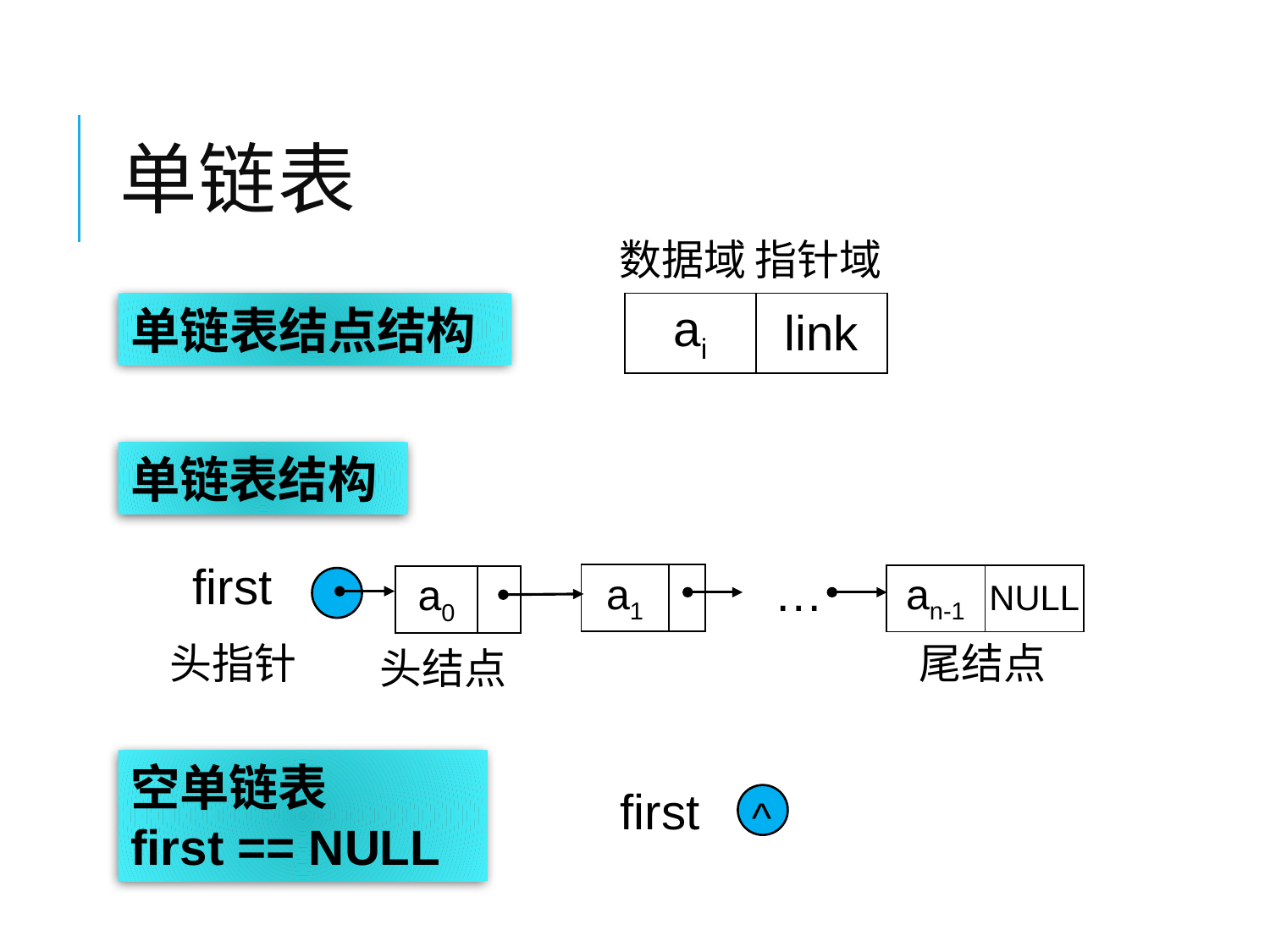

# 单链表
数据域
指针域
单链表结点结构
| ai | link |
| --- | --- |
单链表结构
first
…
| a1 |  |
| --- | --- |
| an-1 | NULL |
| --- | --- |
| a0 |  |
| --- | --- |

头指针
尾结点
头结点
空单链表
first == NULL
first

^